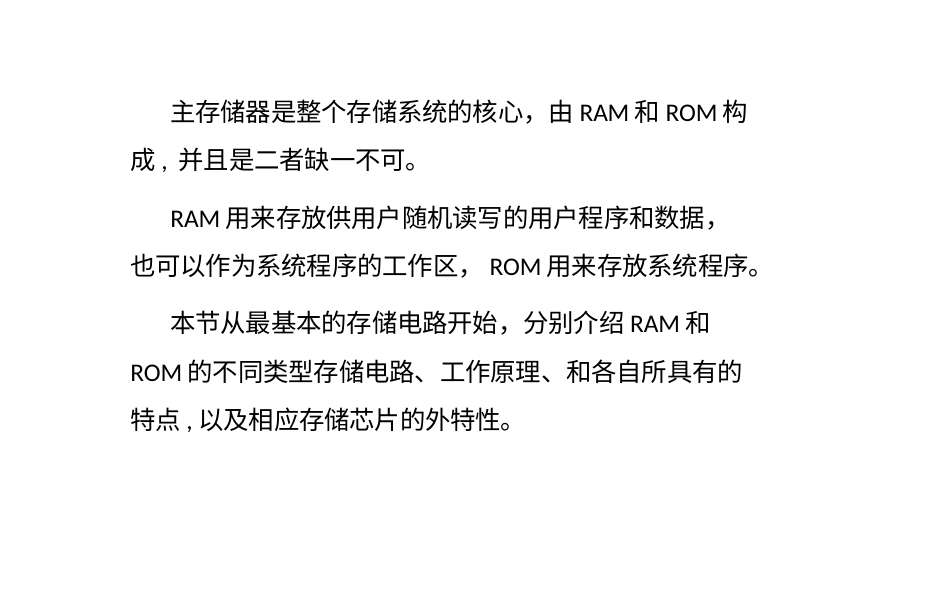

主存储器是整个存储系统的核心，由RAM和ROM构成, 并且是二者缺一不可。
          RAM用来存放供用户随机读写的用户程序和数据，也可以作为系统程序的工作区，ROM用来存放系统程序。
         本节从最基本的存储电路开始，分别介绍RAM和ROM的不同类型存储电路、工作原理、和各自所具有的特点,以及相应存储芯片的外特性。